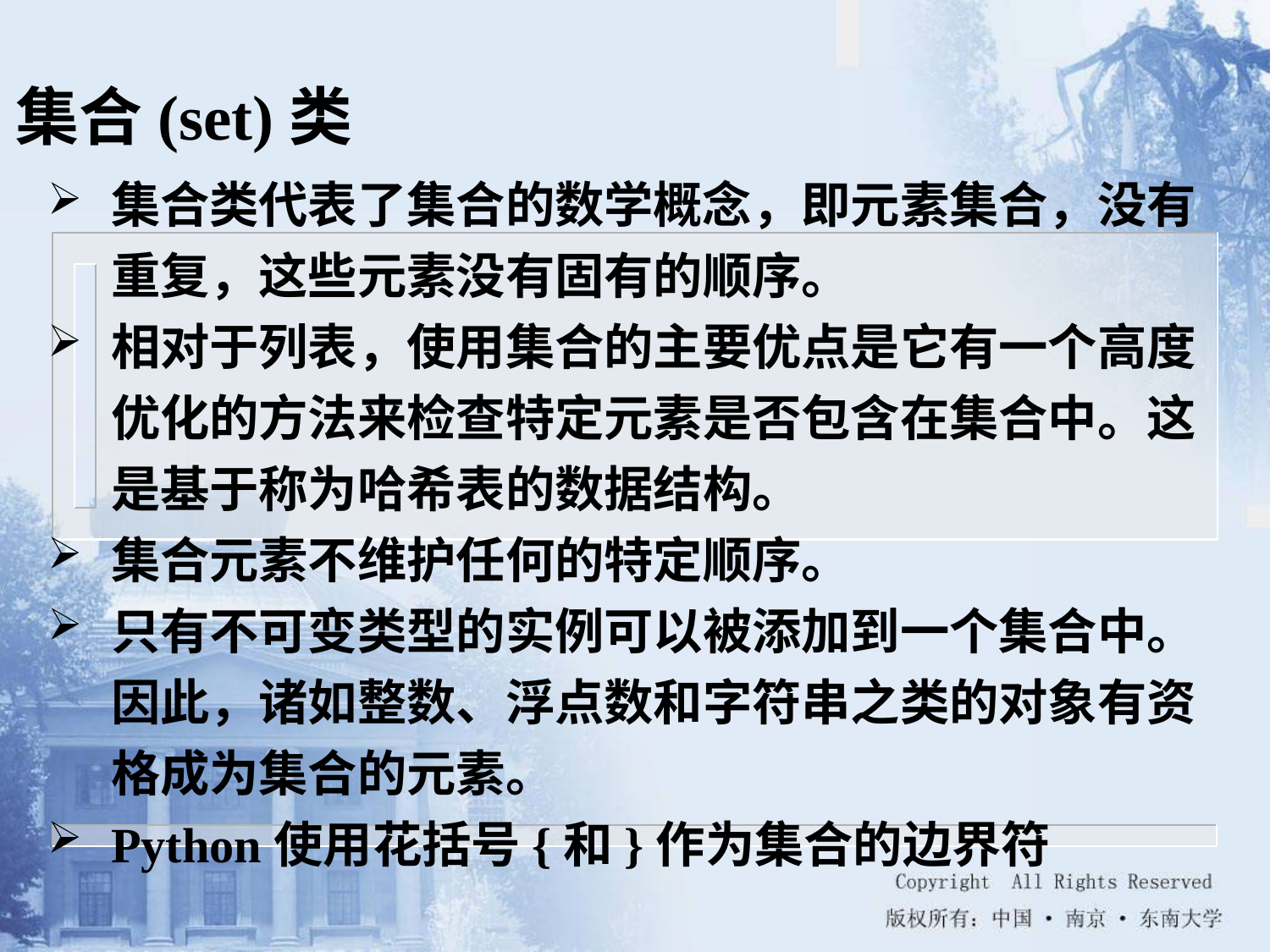

集合(set)类
集合类代表了集合的数学概念，即元素集合，没有重复，这些元素没有固有的顺序。
相对于列表，使用集合的主要优点是它有一个高度优化的方法来检查特定元素是否包含在集合中。这是基于称为哈希表的数据结构。
集合元素不维护任何的特定顺序。
只有不可变类型的实例可以被添加到一个集合中。因此，诸如整数、浮点数和字符串之类的对象有资格成为集合的元素。
Python使用花括号{和}作为集合的边界符